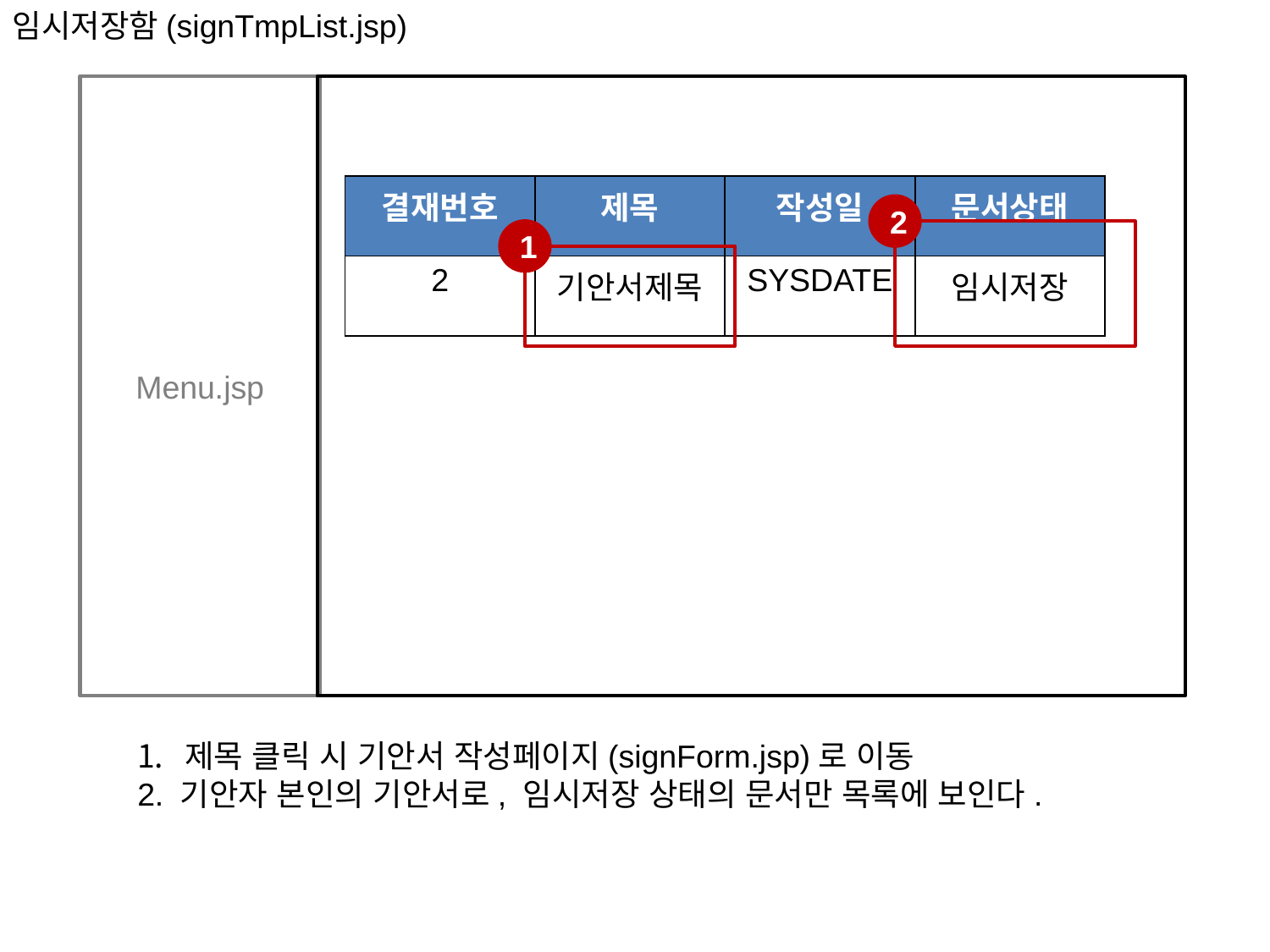

임시저장함(signTmpList.jsp)
Menu.jsp

| 결재번호 | 제목 | 작성일 | 문서상태 |
| --- | --- | --- | --- |
| 2 | 기안서제목 | SYSDATE | 임시저장 |
2
1

제목 클릭 시 기안서 작성페이지(signForm.jsp)로 이동
2. 기안자 본인의 기안서로, 임시저장 상태의 문서만 목록에 보인다.